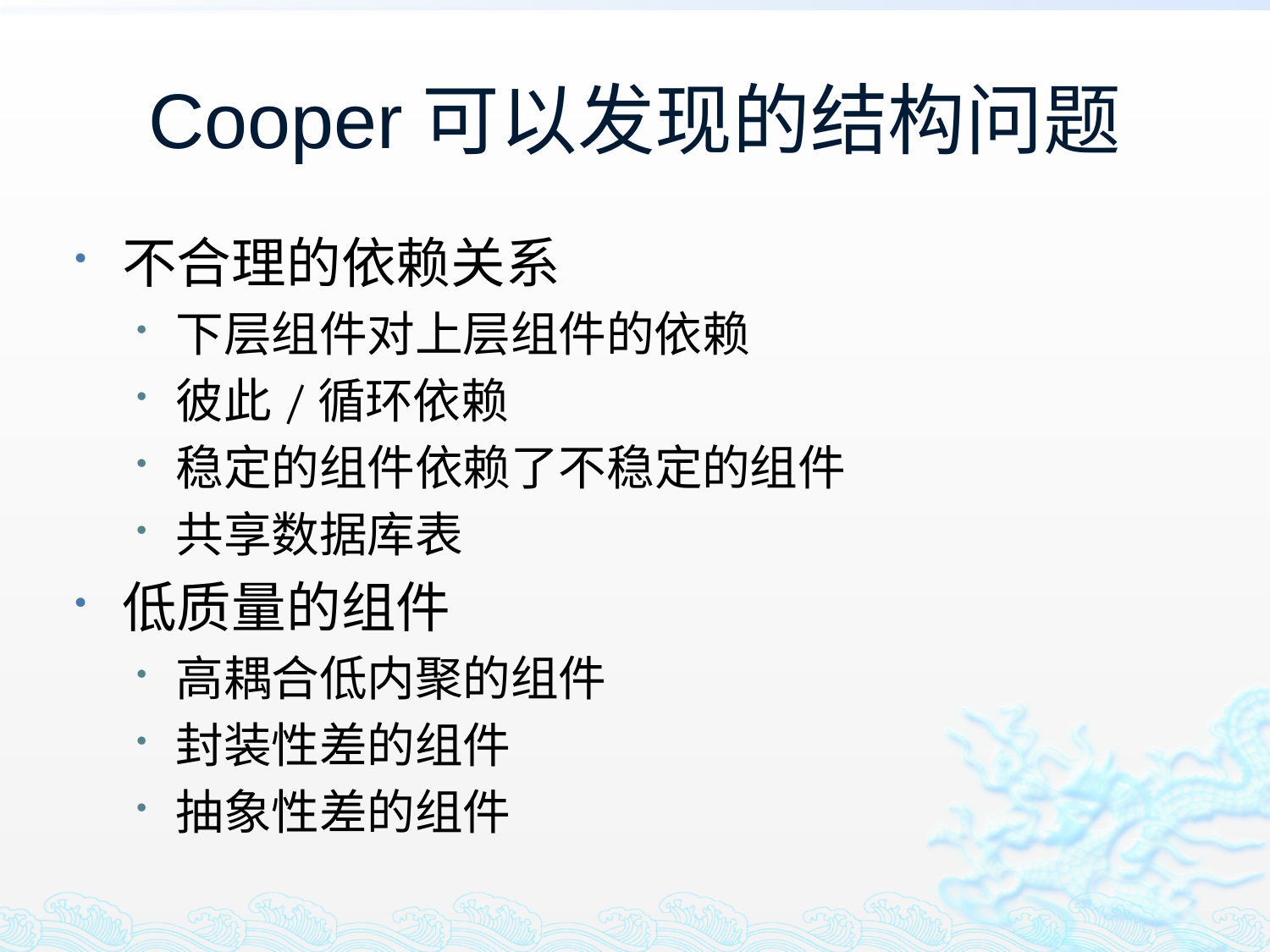

# Cooper可以发现的结构问题
不合理的依赖关系
下层组件对上层组件的依赖
彼此/循环依赖
稳定的组件依赖了不稳定的组件
共享数据库表
低质量的组件
高耦合低内聚的组件
封装性差的组件
抽象性差的组件